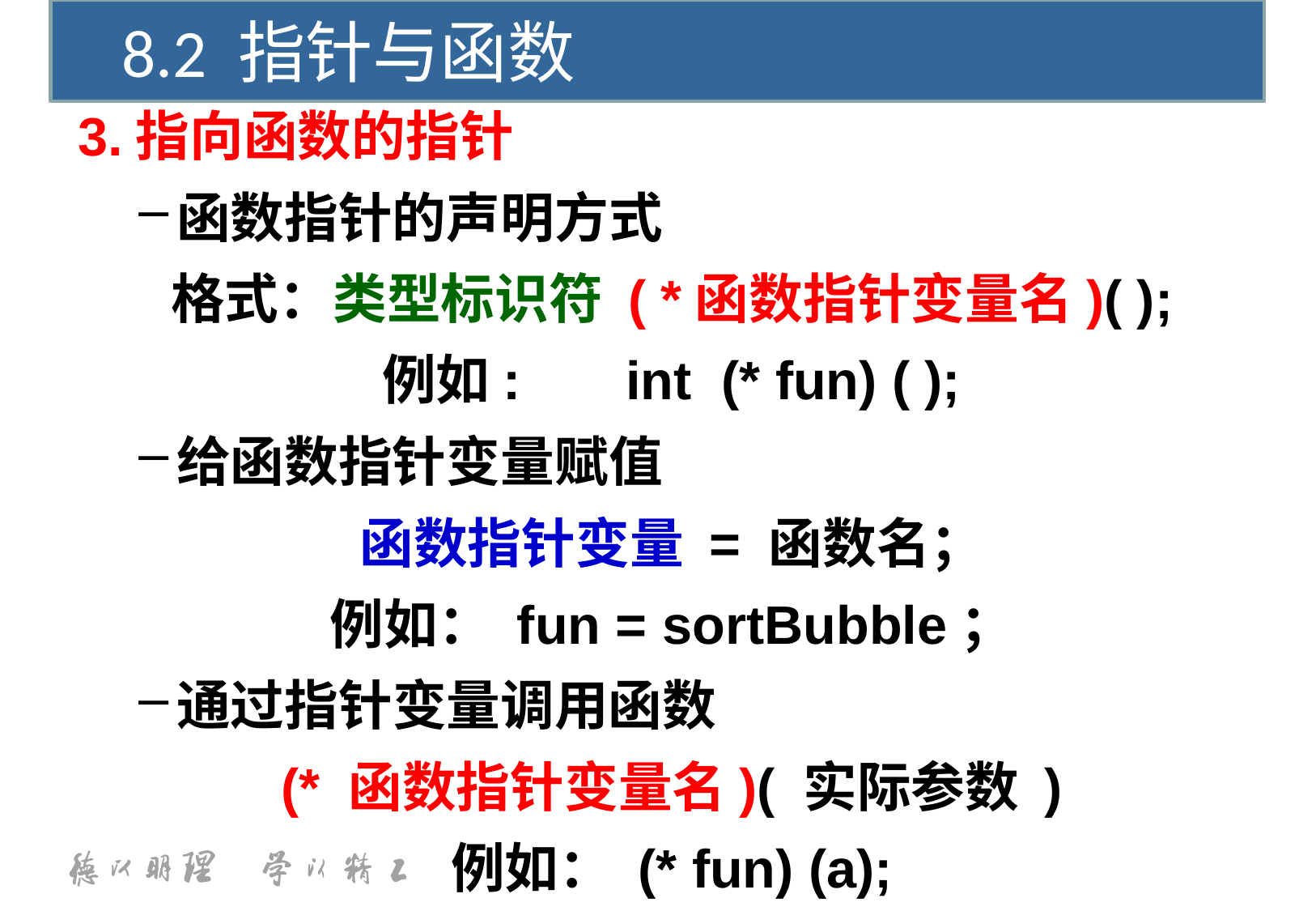

8.2 指针与函数
3.指向函数的指针
函数指针的声明方式
格式：类型标识符 ( *函数指针变量名)( );
例如:       int  (* fun) ( );
给函数指针变量赋值
函数指针变量 = 函数名；
例如： fun = sortBubble；
通过指针变量调用函数
(* 函数指针变量名)( 实际参数 )
例如： (* fun) (a);
58